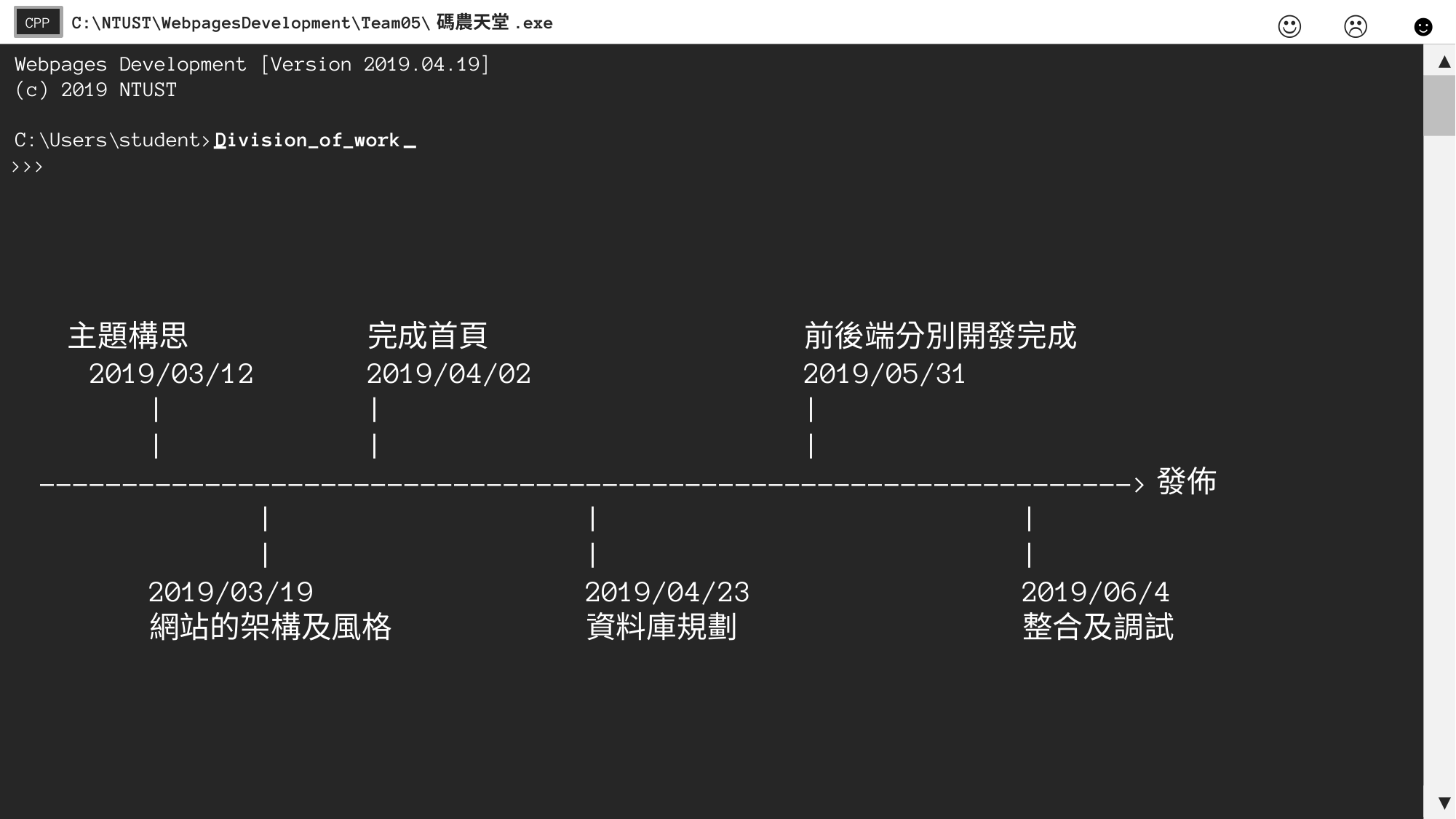

☻
☺
☹
C:\NTUST\WebpagesDevelopment\Team05\碼農天堂.exe
CPP
Webpages Development [Version 2019.04.19]
(c) 2019 NTUST

C:\Users\student>

▲

_
_
Division_of_work
>>>

   主題構思		完成首頁			前後端分別開發完成
   2019/03/12 	2019/04/02 			2019/05/31
	|		|				|
	|		|				|
------------------------------------------------------------------>發佈
		|			|				|
		|			|				|
	2019/03/19			2019/04/23 			2019/06/4
	網站的架構及風格		資料庫規劃			整合及調試

▼